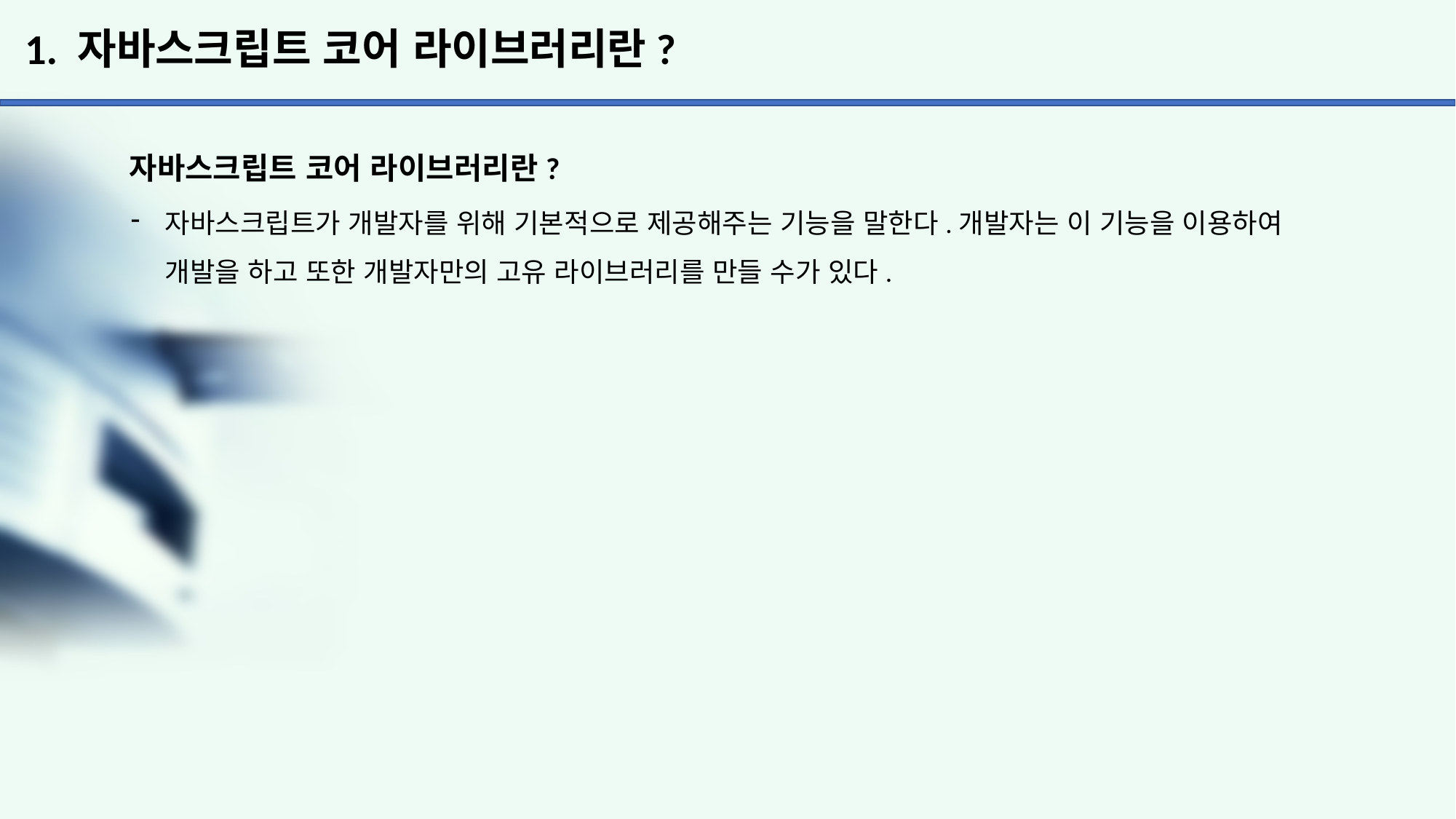

# 1. 자바스크립트 코어 라이브러리란?
자바스크립트 코어 라이브러리란?

자바스크립트가 개발자를 위해 기본적으로 제공해주는 기능을 말한다.개발자는 이 기능을 이용하여 개발을 하고 또한 개발자만의 고유 라이브러리를 만들 수가 있다.